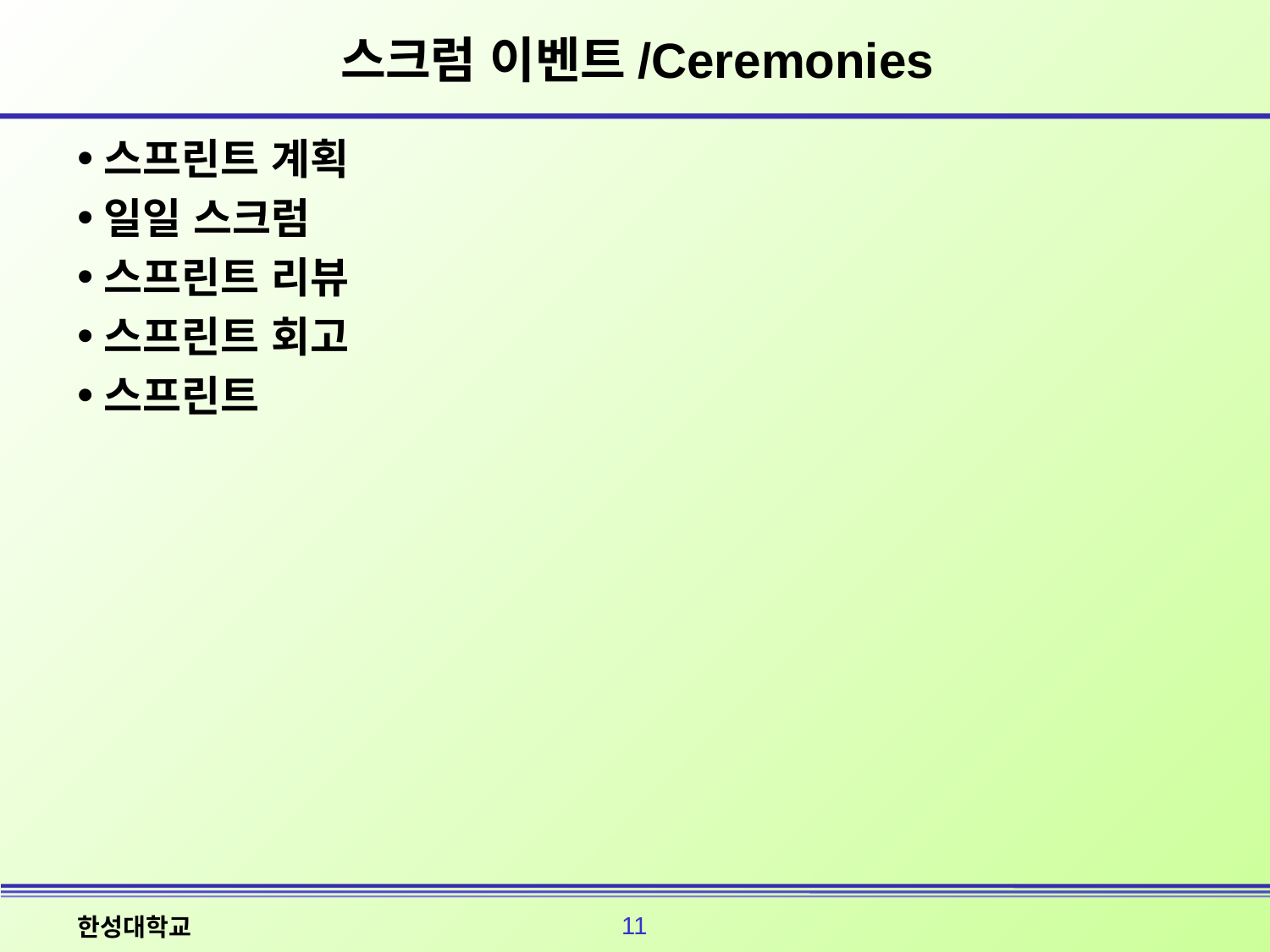

# 스크럼 이벤트/Ceremonies
스프린트 계획
일일 스크럼
스프린트 리뷰
스프린트 회고
스프린트